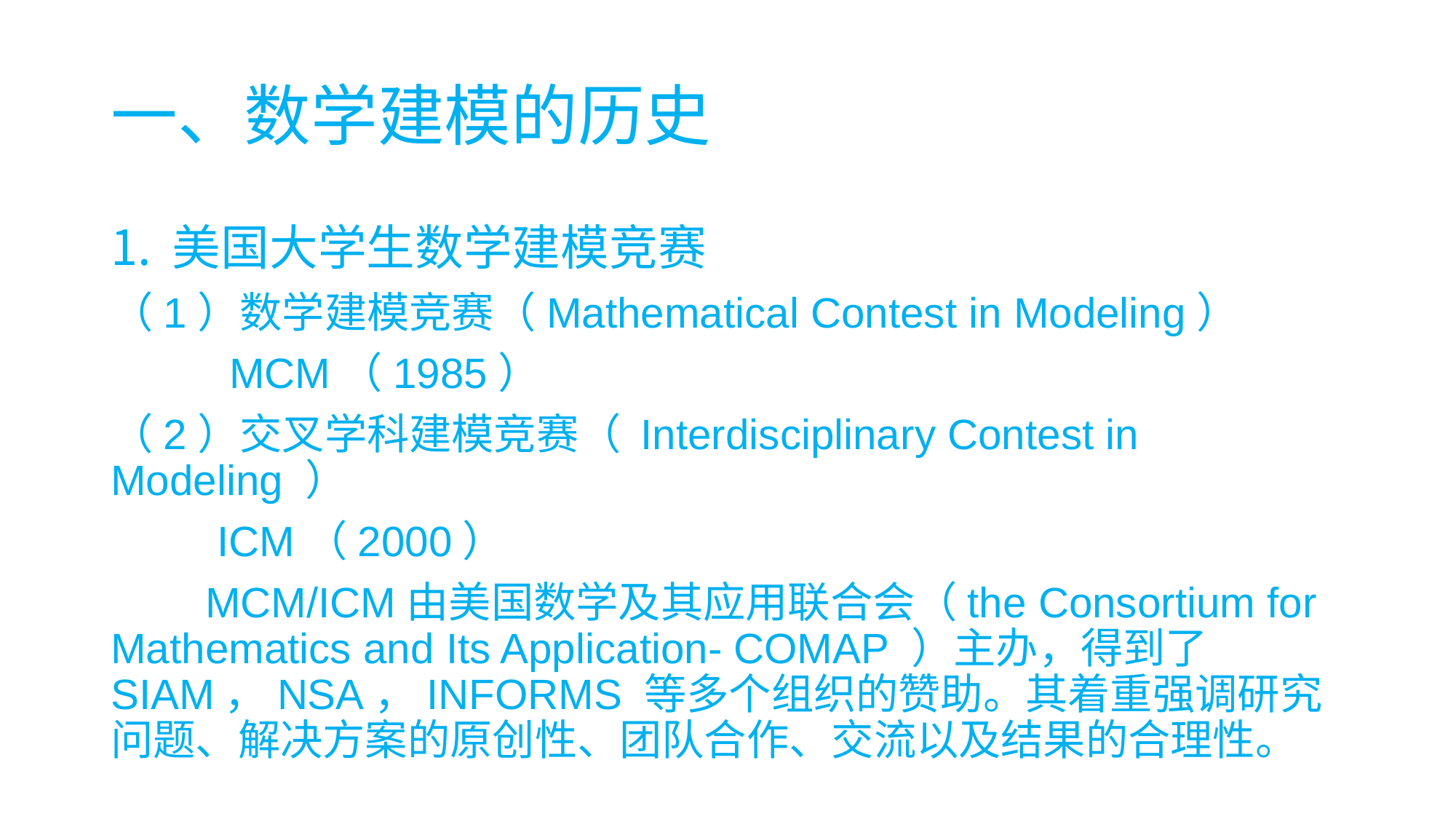

# 一、数学建模的历史
美国大学生数学建模竞赛
（1）数学建模竞赛（Mathematical Contest in Modeling）
          MCM（1985）
（2）交叉学科建模竞赛（ Interdisciplinary Contest in Modeling ）
         ICM（2000）
        MCM/ICM由美国数学及其应用联合会（the Consortium for Mathematics and Its Application- COMAP ）主办，得到了 SIAM，NSA，INFORMS 等多个组织的赞助。其着重强调研究问题、解决方案的原创性、团队合作、交流以及结果的合理性。